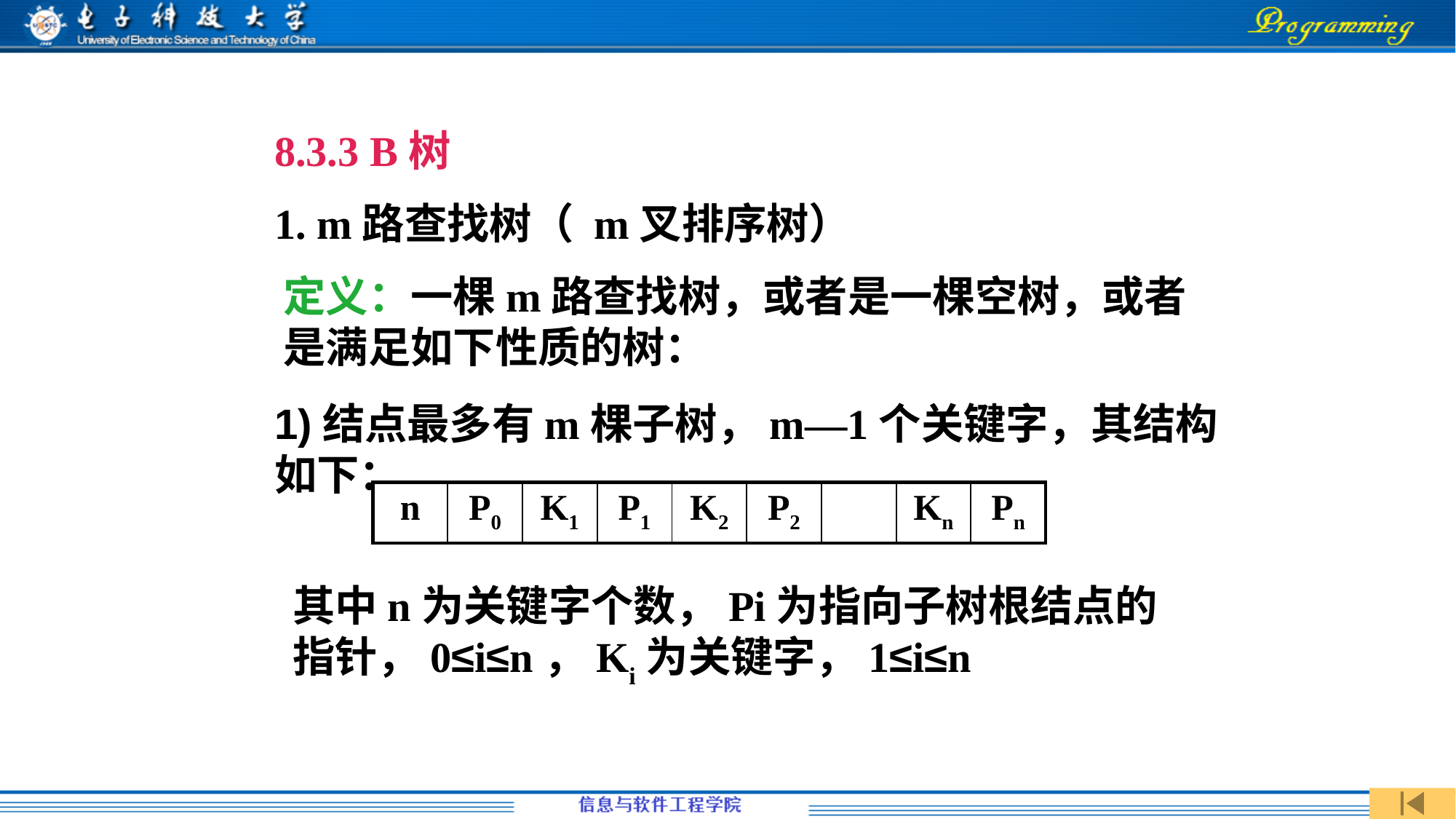

8.3.3 B树
1. m路查找树（ m叉排序树）
定义：一棵m路查找树，或者是一棵空树，或者是满足如下性质的树：
1)结点最多有m棵子树，m—1个关键字，其结构如下：
| n | P0 | K1 | P1 | K2 | P2 |  | Kn | Pn |
| --- | --- | --- | --- | --- | --- | --- | --- | --- |
其中n为关键字个数，Pi为指向子树根结点的指针，0≤i≤n，Ki为关键字，1≤i≤n